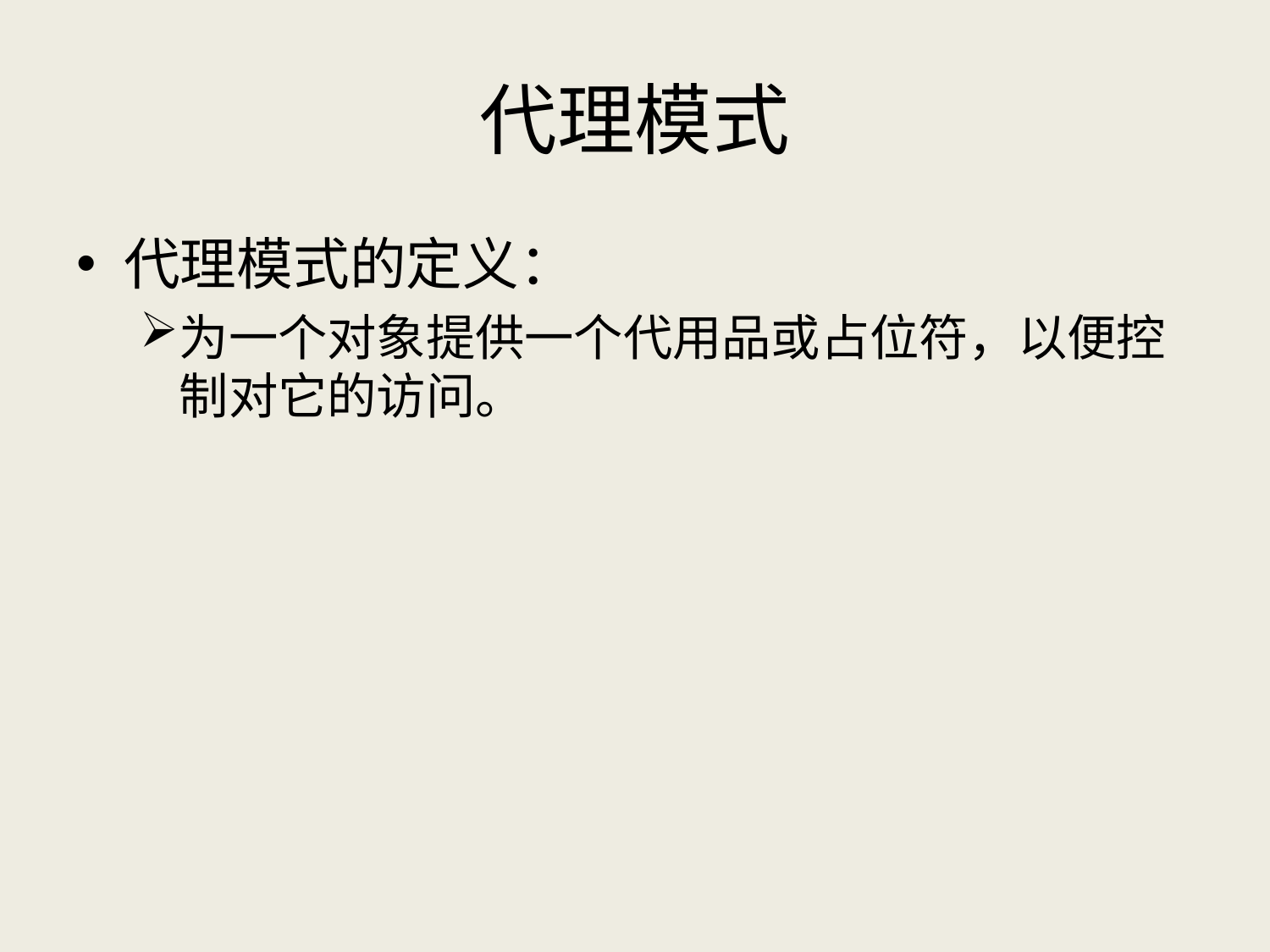

# 代理模式
代理模式的定义：
为一个对象提供一个代用品或占位符，以便控制对它的访问。